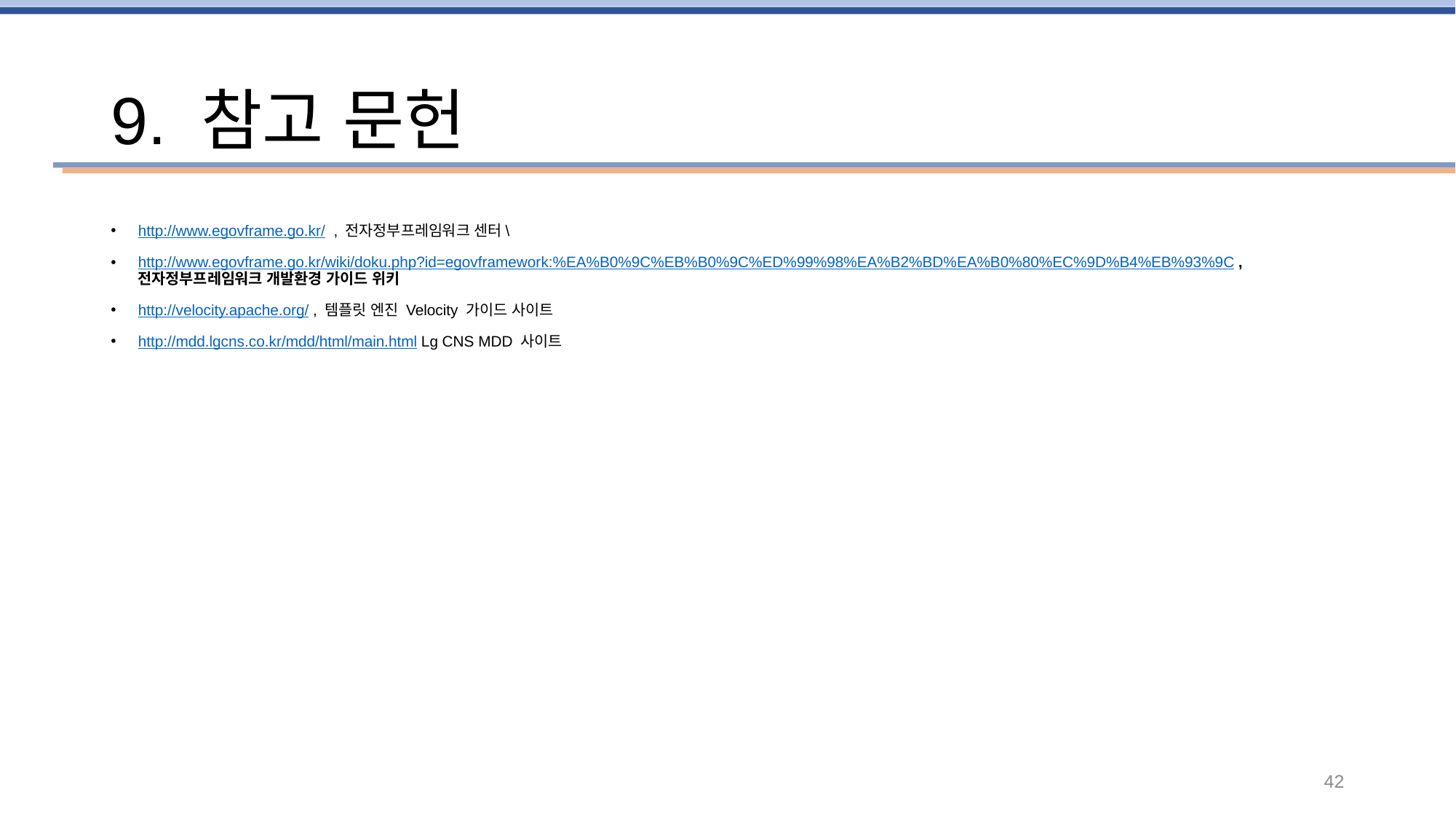

# 9. 참고 문헌
http://www.egovframe.go.kr/  , 전자정부프레임워크 센터\
http://www.egovframe.go.kr/wiki/doku.php?id=egovframework:%EA%B0%9C%EB%B0%9C%ED%99%98%EA%B2%BD%EA%B0%80%EC%9D%B4%EB%93%9C , 전자정부프레임워크 개발환경 가이드 위키
http://velocity.apache.org/ , 템플릿 엔진 Velocity 가이드 사이트
http://mdd.lgcns.co.kr/mdd/html/main.html Lg CNS MDD 사이트

42